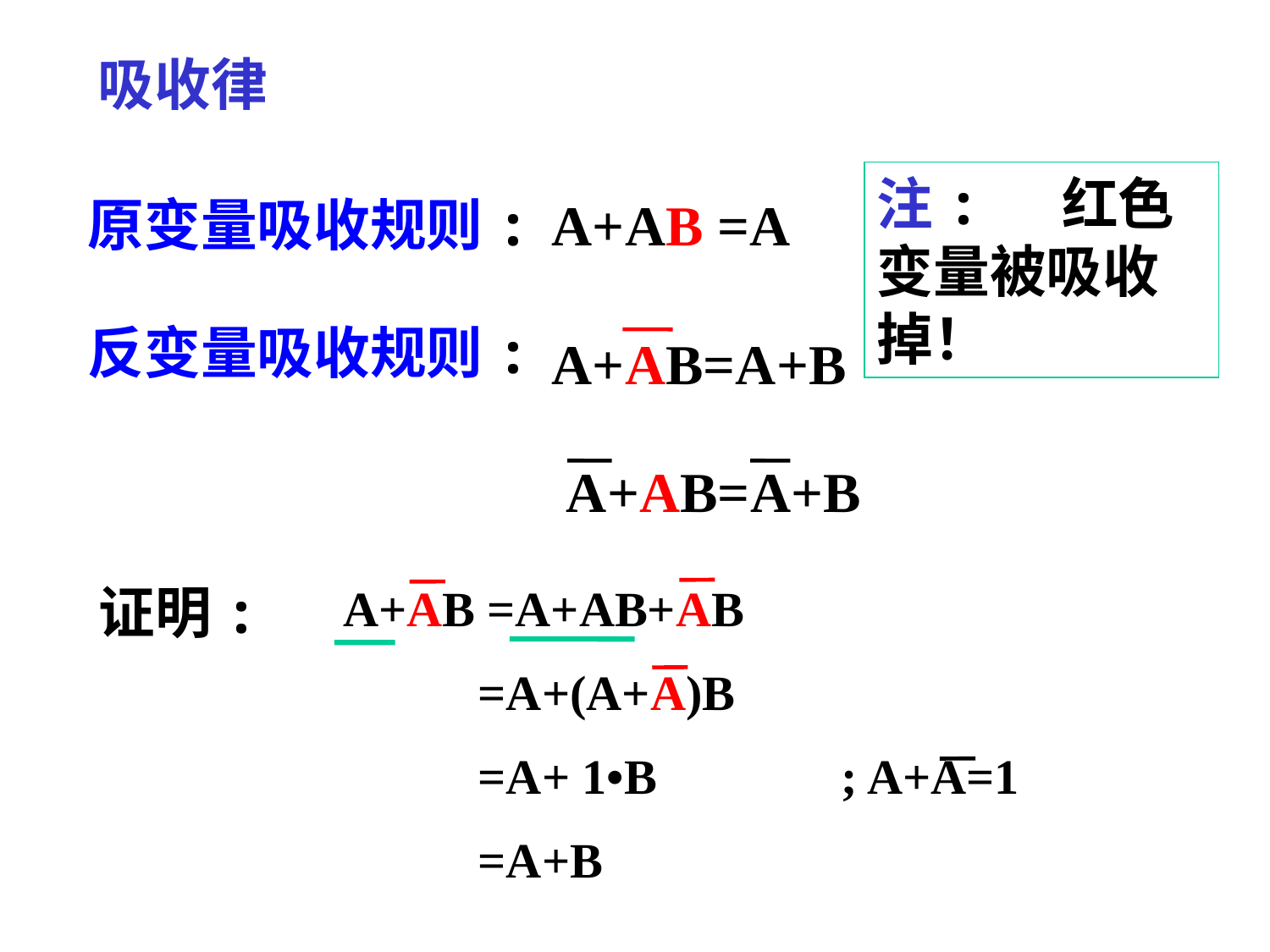

吸收律
注:  红色变量被吸收掉！
原变量吸收规则:
A+AB =A

反变量吸收规则:
A+AB=A+B

A+AB=A+B

A+AB =A+AB+AB
           =A+(A+A)B
           =A+ 1•B               ; A+A=1
           =A+B

证明: